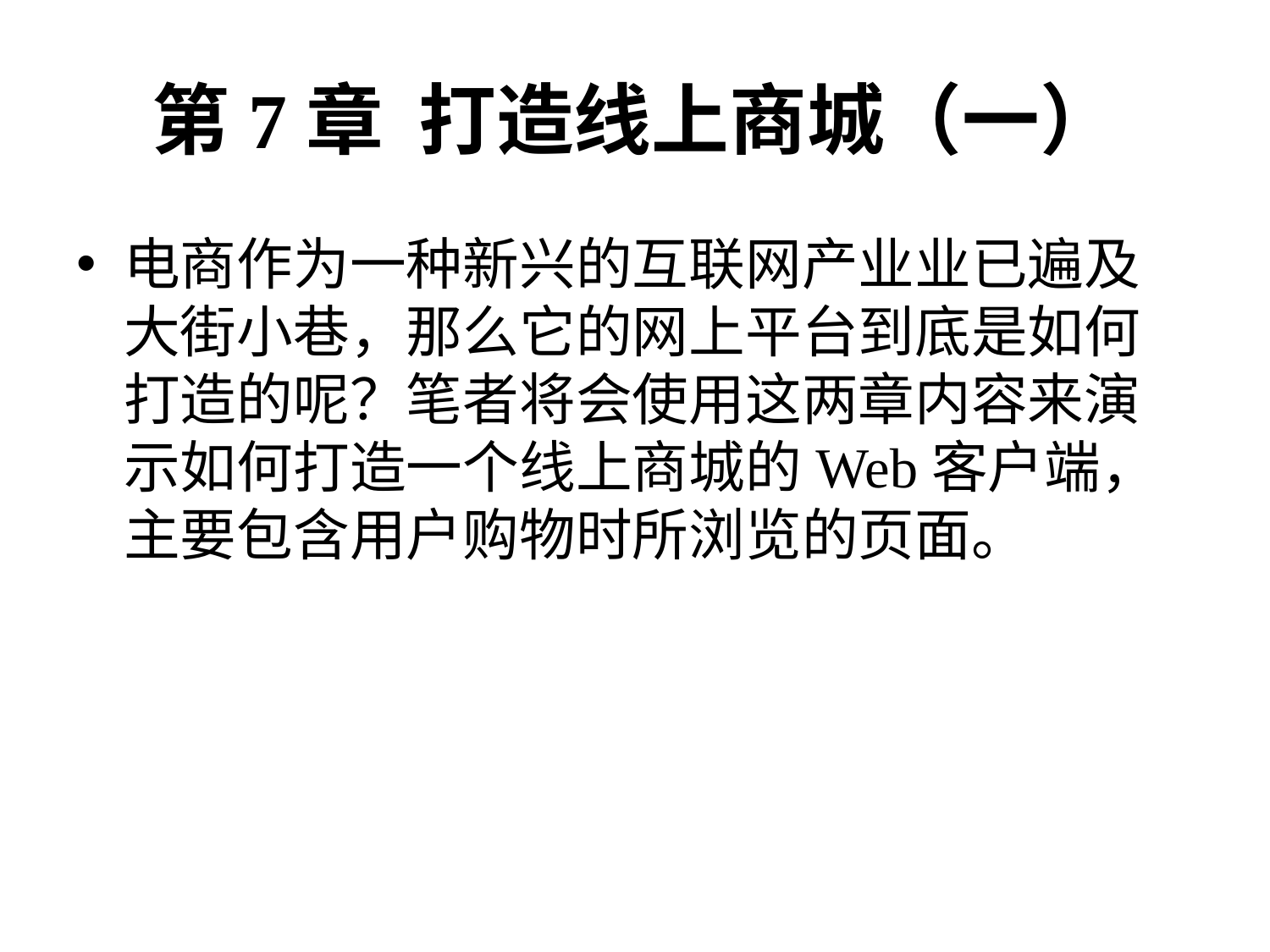

# 第7章  打造线上商城（一）
电商作为一种新兴的互联网产业业已遍及大街小巷，那么它的网上平台到底是如何打造的呢？笔者将会使用这两章内容来演示如何打造一个线上商城的Web客户端，主要包含用户购物时所浏览的页面。